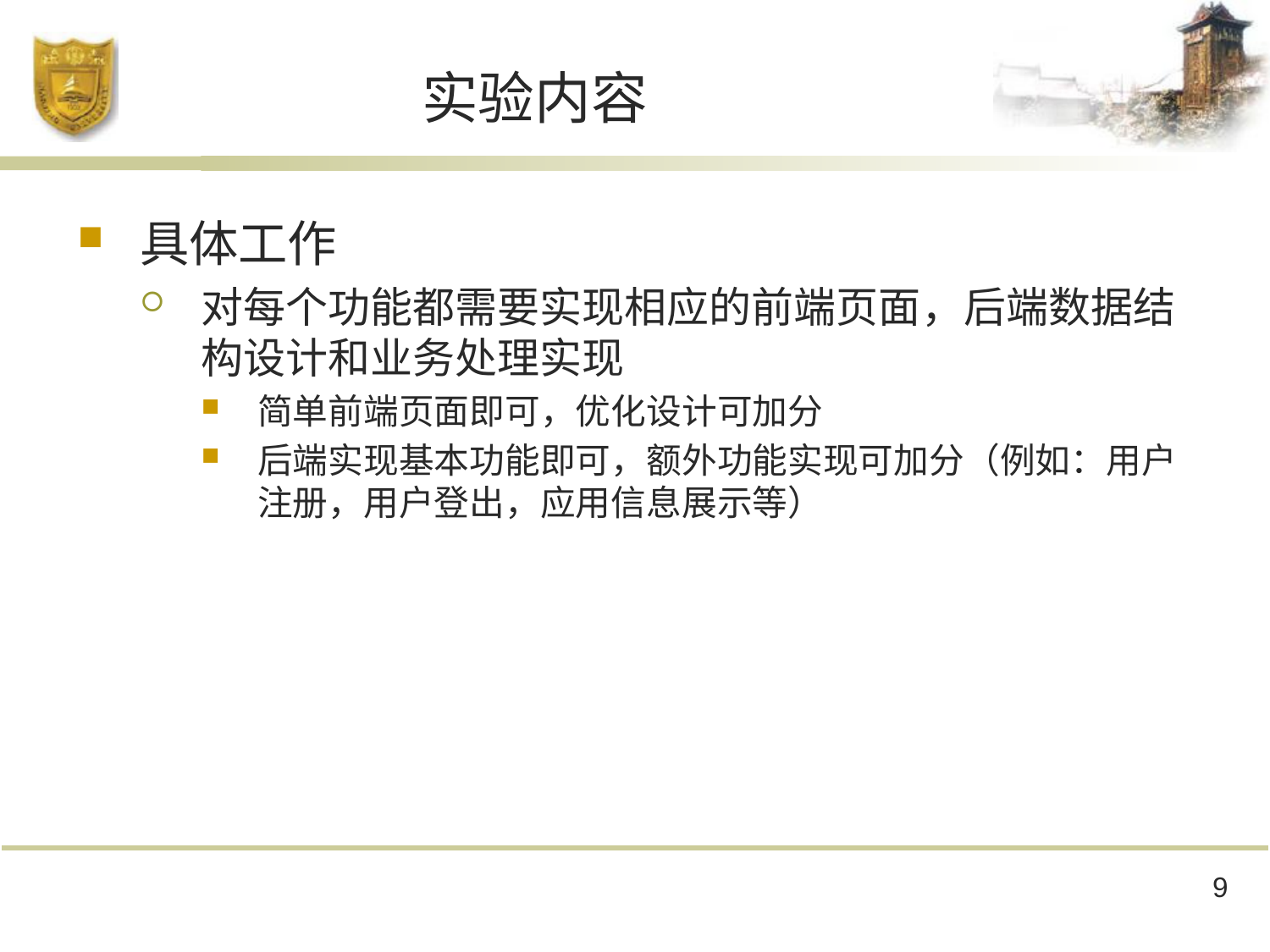

# 实验内容
具体工作
对每个功能都需要实现相应的前端页面，后端数据结构设计和业务处理实现
简单前端页面即可，优化设计可加分
后端实现基本功能即可，额外功能实现可加分（例如：用户注册，用户登出，应用信息展示等）

9